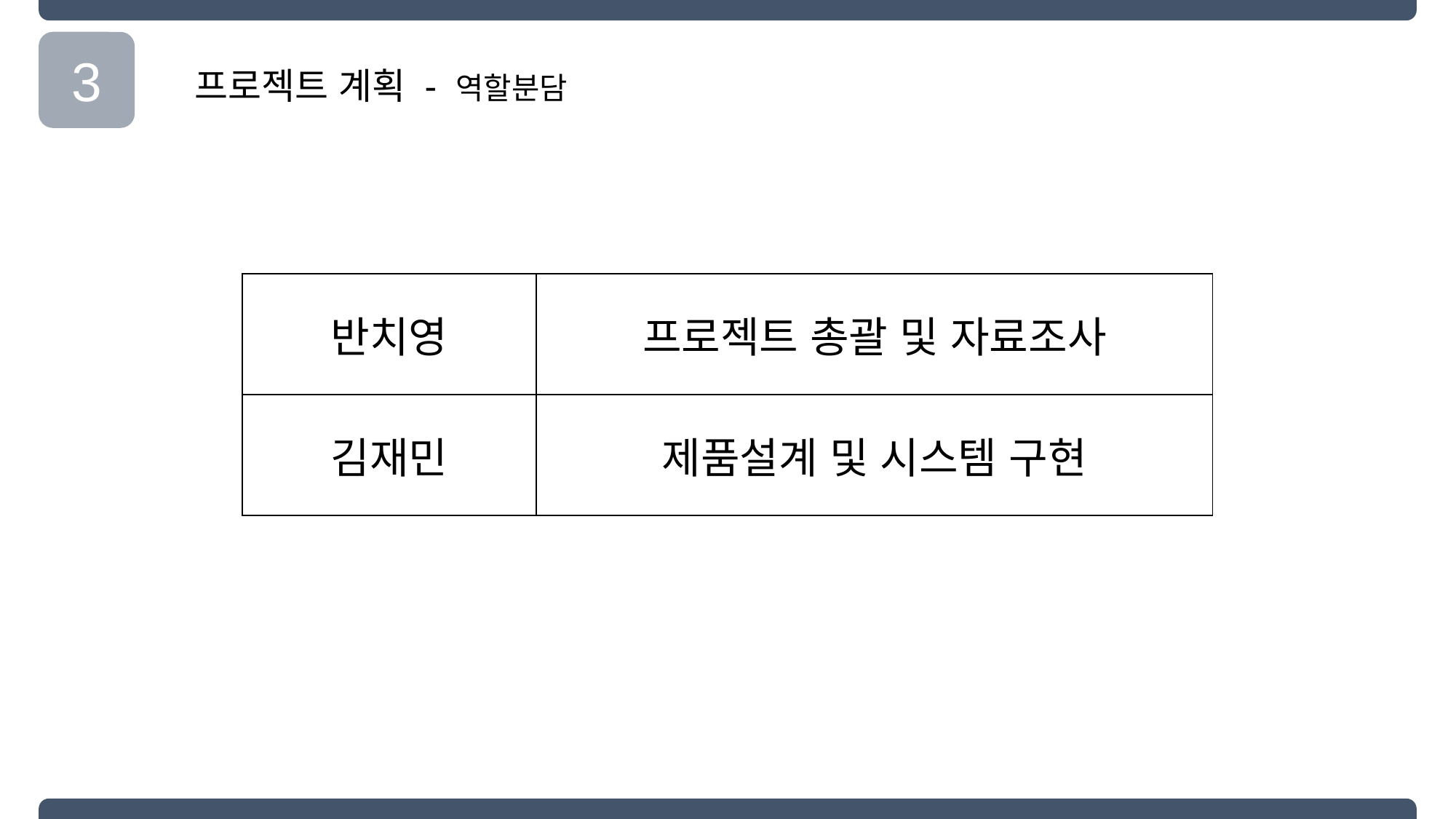

3
프로젝트 계획 - 역할분담
| 반치영 | 프로젝트 총괄 및 자료조사 |
| --- | --- |
| 김재민 | 제품설계 및 시스템 구현 |